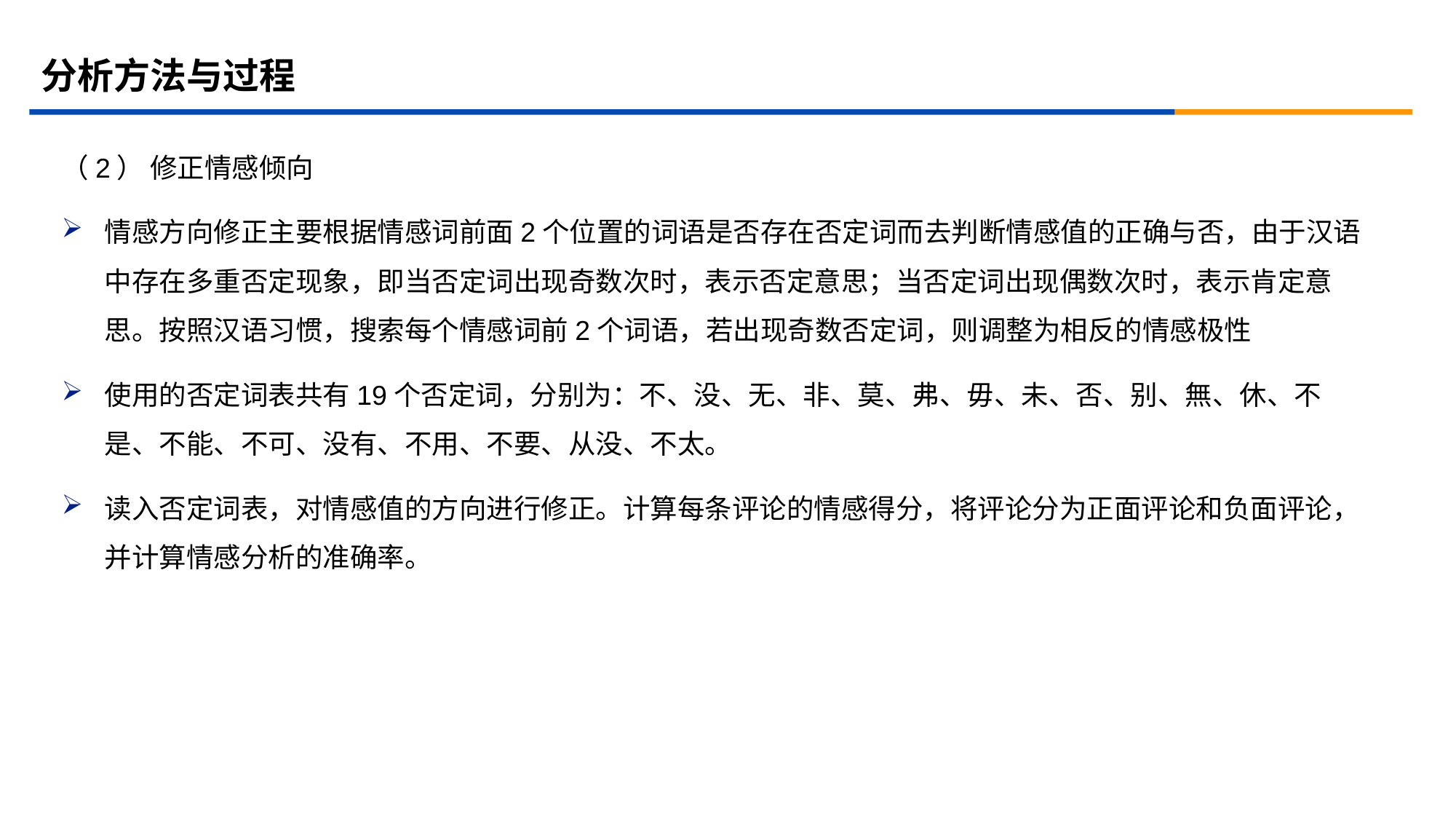

# 分析方法与过程
（2） 修正情感倾向
情感方向修正主要根据情感词前面2个位置的词语是否存在否定词而去判断情感值的正确与否，由于汉语中存在多重否定现象，即当否定词出现奇数次时，表示否定意思；当否定词出现偶数次时，表示肯定意思。按照汉语习惯，搜索每个情感词前2个词语，若出现奇数否定词，则调整为相反的情感极性
使用的否定词表共有19个否定词，分别为：不、没、无、非、莫、弗、毋、未、否、别、無、休、不是、不能、不可、没有、不用、不要、从没、不太。
读入否定词表，对情感值的方向进行修正。计算每条评论的情感得分，将评论分为正面评论和负面评论，并计算情感分析的准确率。